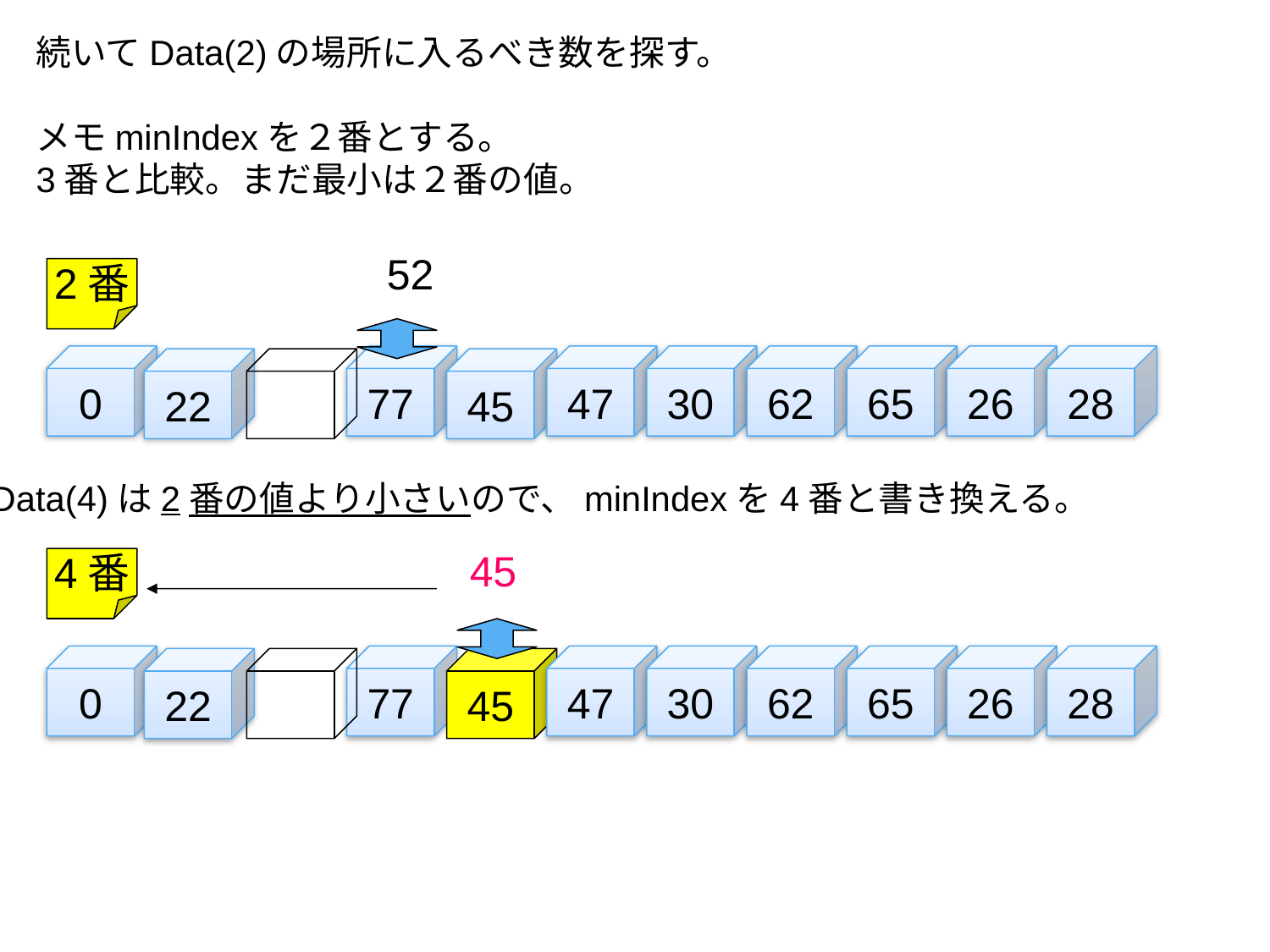

続いてData(2)の場所に入るべき数を探す。

メモminIndexを２番とする。
3番と比較。まだ最小は２番の値。
52
2番

0
77
47
30
62
65
26
28
22

45
Data(4)は2番の値より小さいので、minIndexを4番と書き換える。
45
4番

0
77
47
30
62
65
26
28
22

45